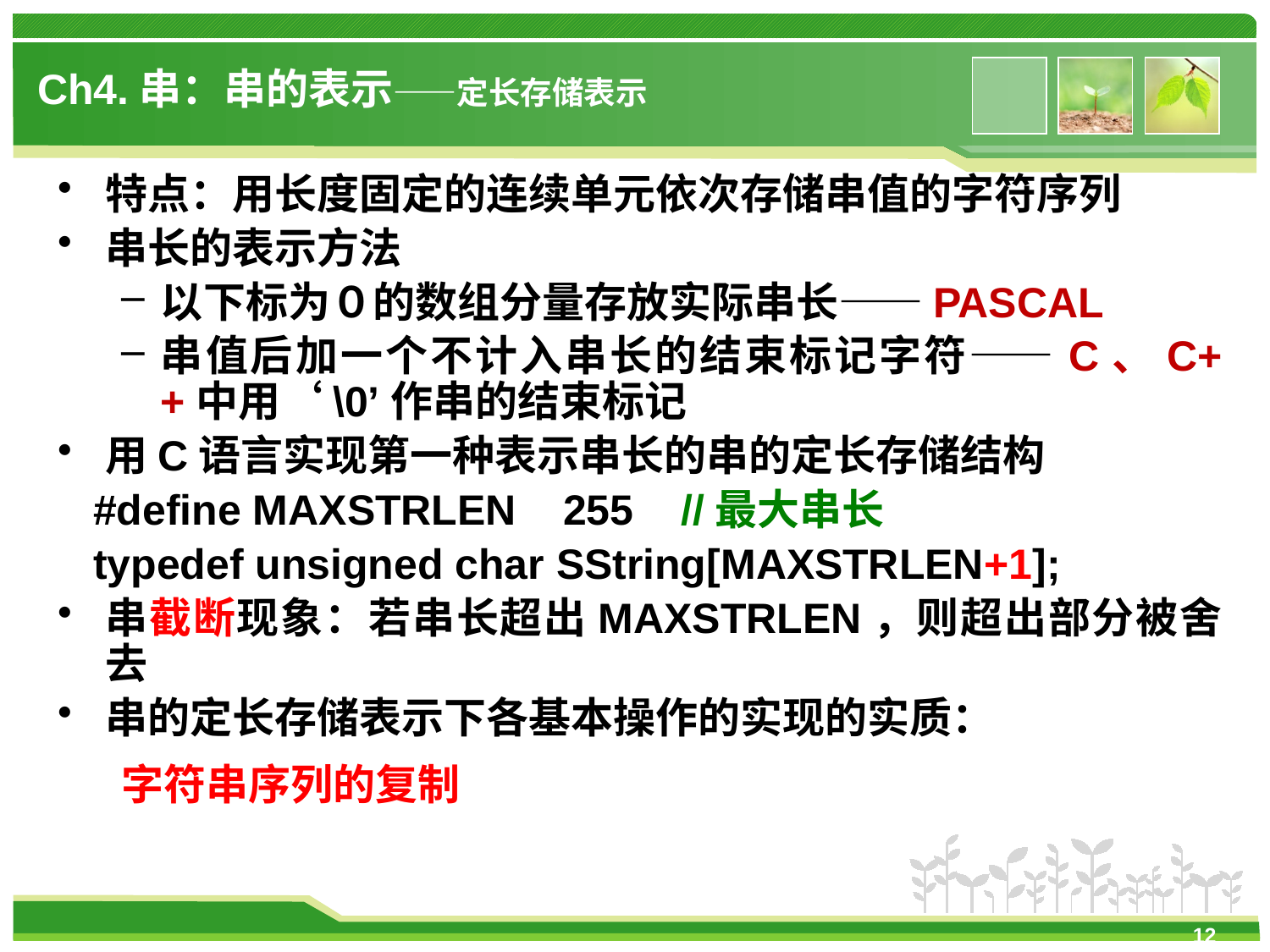

# Ch4.串：串的表示——定长存储表示
特点：用长度固定的连续单元依次存储串值的字符序列
串长的表示方法
以下标为０的数组分量存放实际串长——PASCAL
串值后加一个不计入串长的结束标记字符——C、C++中用‘\0’作串的结束标记
用C语言实现第一种表示串长的串的定长存储结构
   #define MAXSTRLEN    255    //最大串长
   typedef unsigned char SString[MAXSTRLEN+1];
串截断现象：若串长超出MAXSTRLEN，则超出部分被舍去
串的定长存储表示下各基本操作的实现的实质：
字符串序列的复制
12